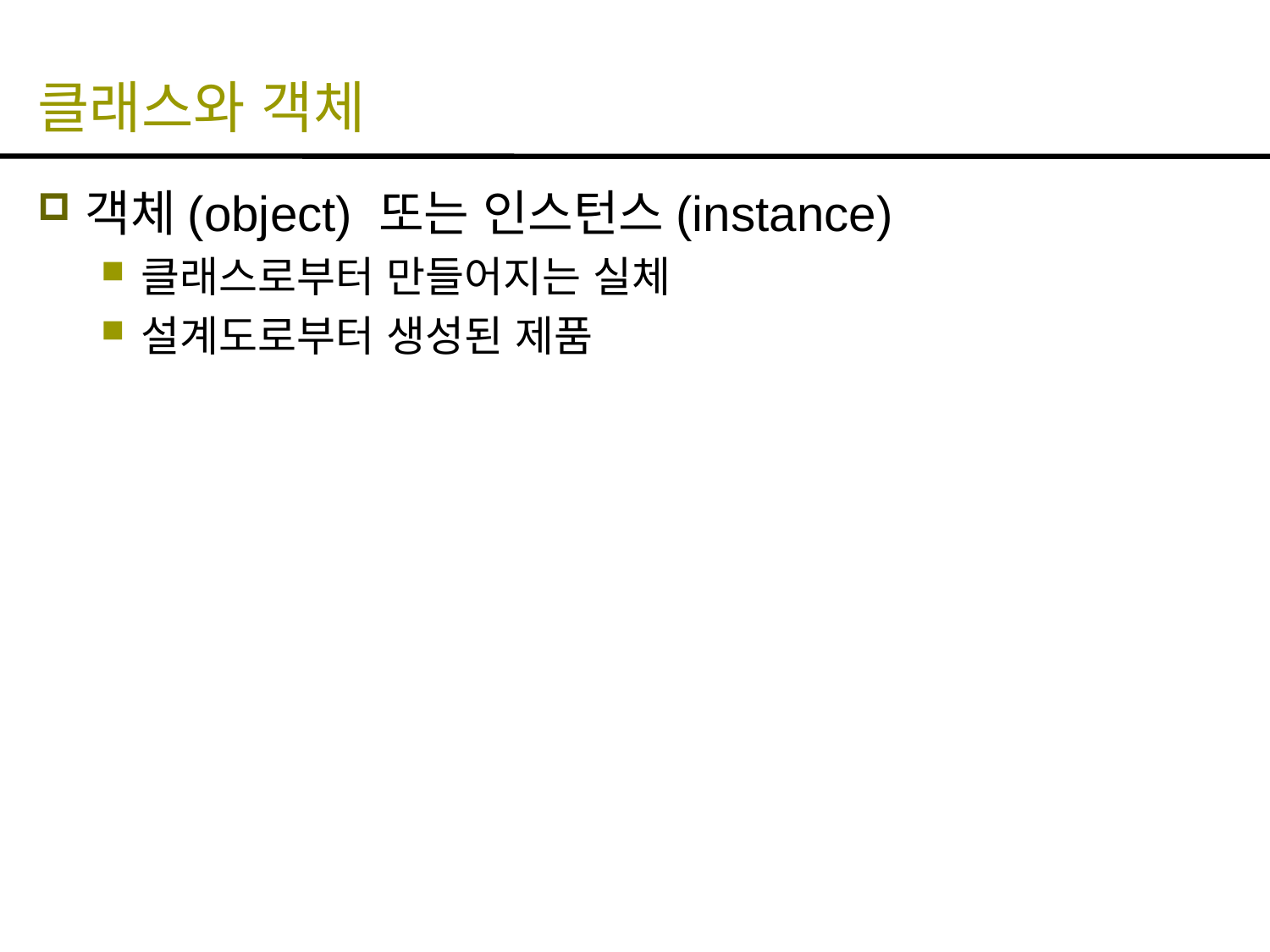

# 클래스와 객체
객체(object) 또는 인스턴스(instance)
클래스로부터 만들어지는 실체
설계도로부터 생성된 제품